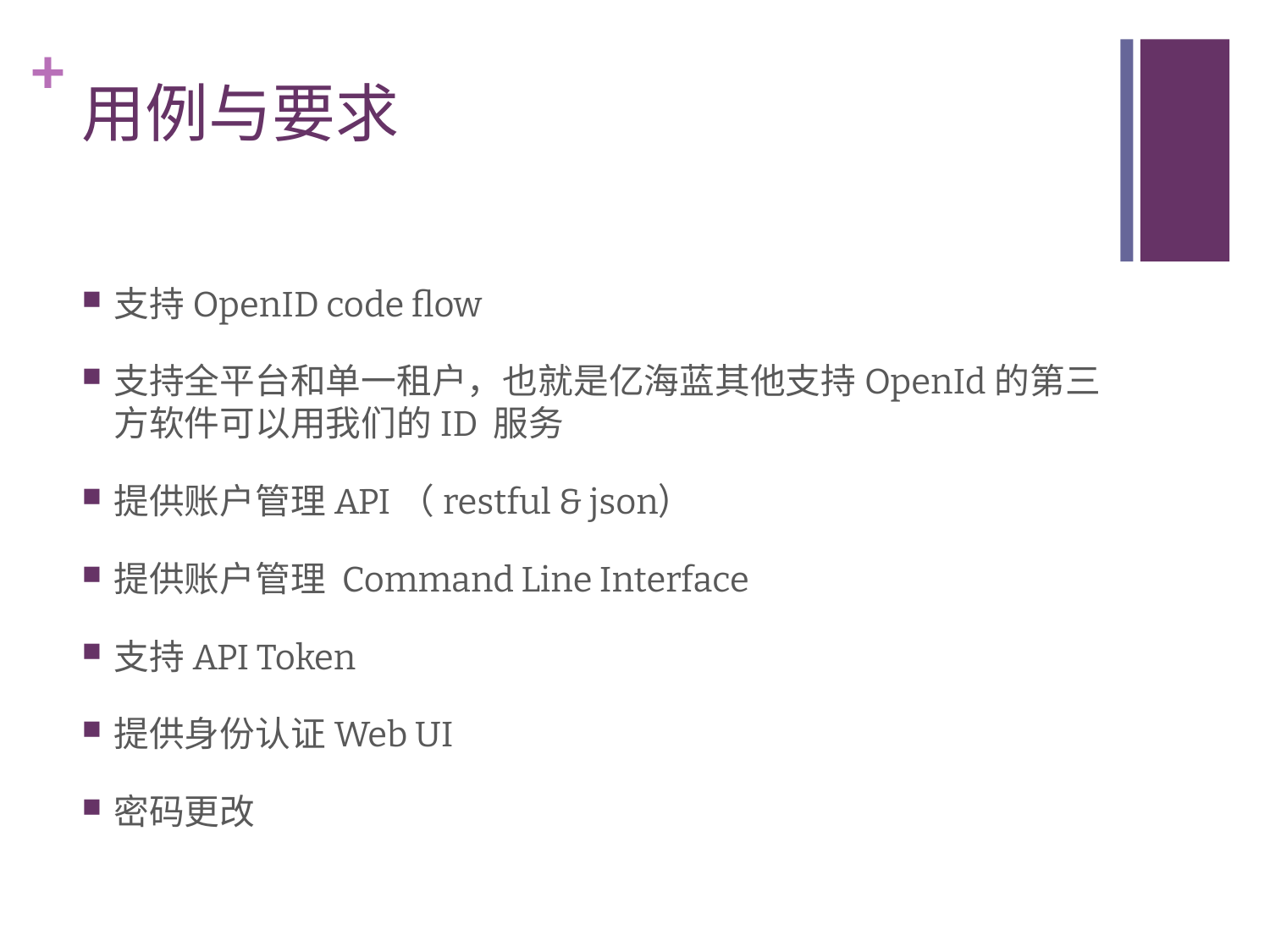

# 用例与要求
支持OpenID code flow
支持全平台和单一租户，也就是亿海蓝其他支持OpenId的第三方软件可以用我们的ID 服务
提供账户管理API（restful & json)
提供账户管理 Command Line Interface
支持API Token
提供身份认证Web UI
密码更改